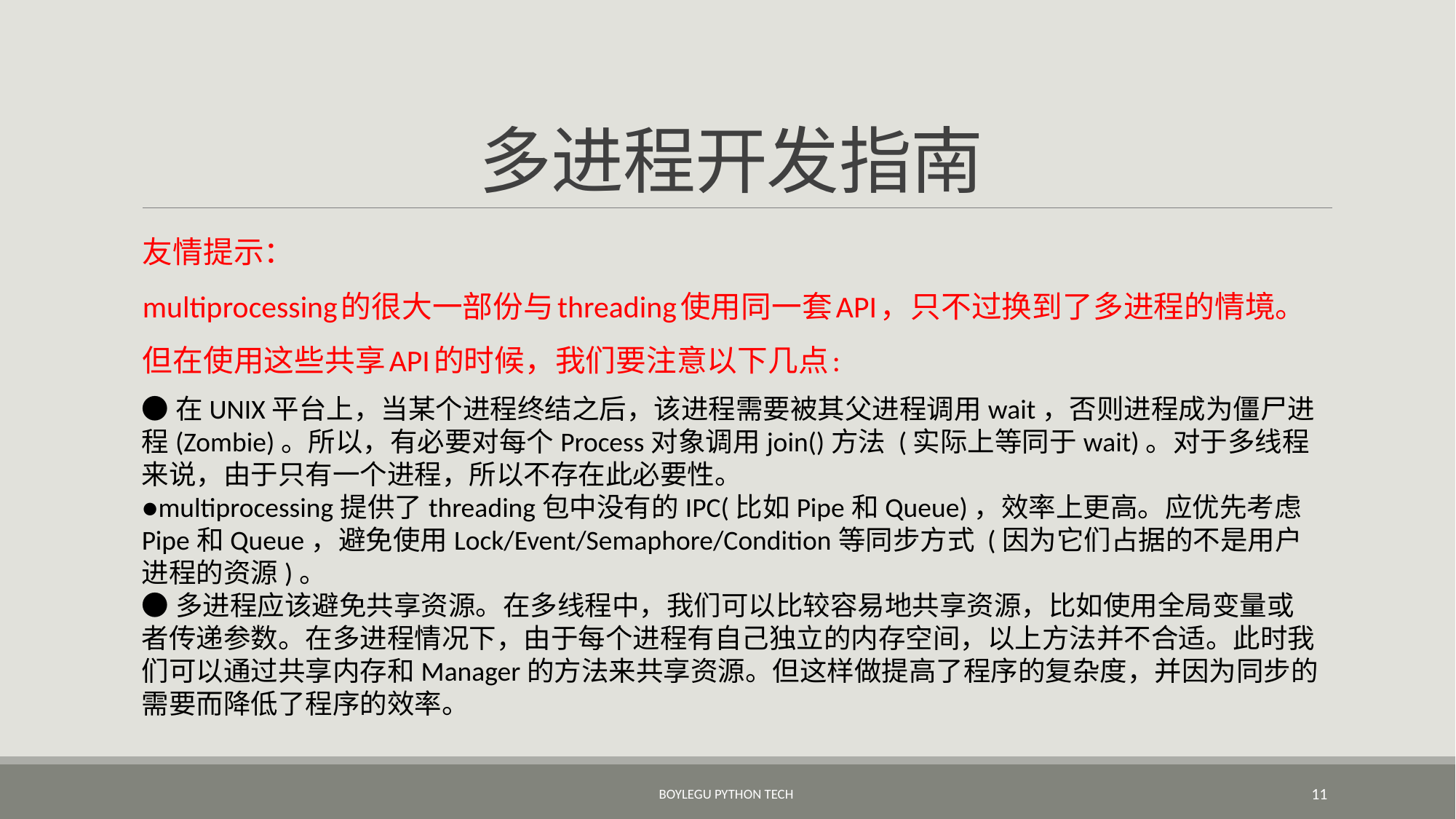

# 多进程开发指南
友情提示：
multiprocessing的很大一部份与threading使用同一套API，只不过换到了多进程的情境。
但在使用这些共享API的时候，我们要注意以下几点:

●在UNIX平台上，当某个进程终结之后，该进程需要被其父进程调用wait，否则进程成为僵尸进程(Zombie)。所以，有必要对每个Process对象调用join()方法 (实际上等同于wait)。对于多线程来说，由于只有一个进程，所以不存在此必要性。
●multiprocessing提供了threading包中没有的IPC(比如Pipe和Queue)，效率上更高。应优先考虑Pipe和Queue，避免使用Lock/Event/Semaphore/Condition等同步方式 (因为它们占据的不是用户进程的资源)。
●多进程应该避免共享资源。在多线程中，我们可以比较容易地共享资源，比如使用全局变量或者传递参数。在多进程情况下，由于每个进程有自己独立的内存空间，以上方法并不合适。此时我们可以通过共享内存和Manager的方法来共享资源。但这样做提高了程序的复杂度，并因为同步的需要而降低了程序的效率。

BoyleGu Python Tech
11